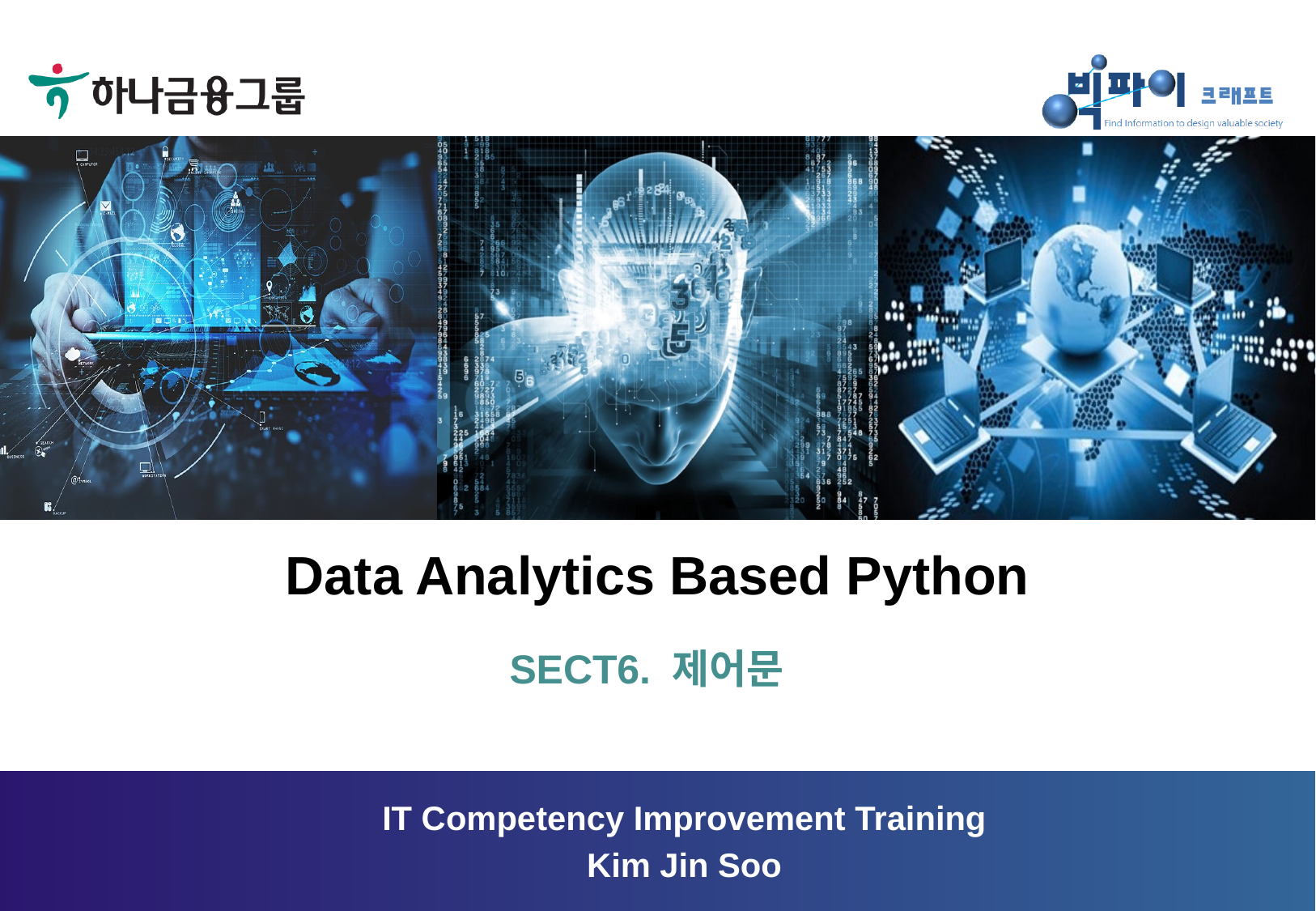

# Data Analytics Based Python
SECT6. 제어문

IT Competency Improvement Training
Kim Jin Soo